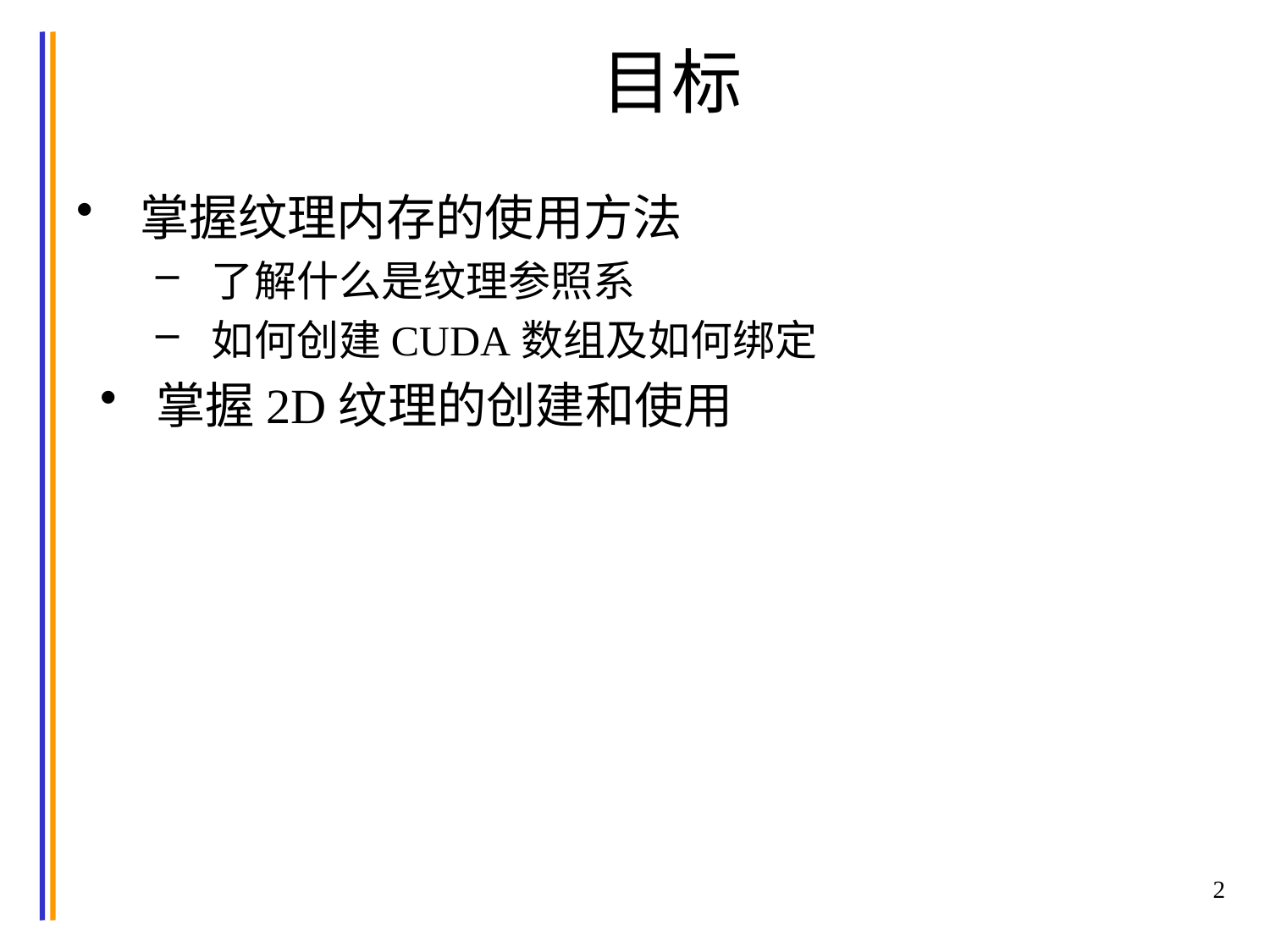

# 目标
掌握纹理内存的使用方法
了解什么是纹理参照系
如何创建CUDA数组及如何绑定
掌握2D纹理的创建和使用
2